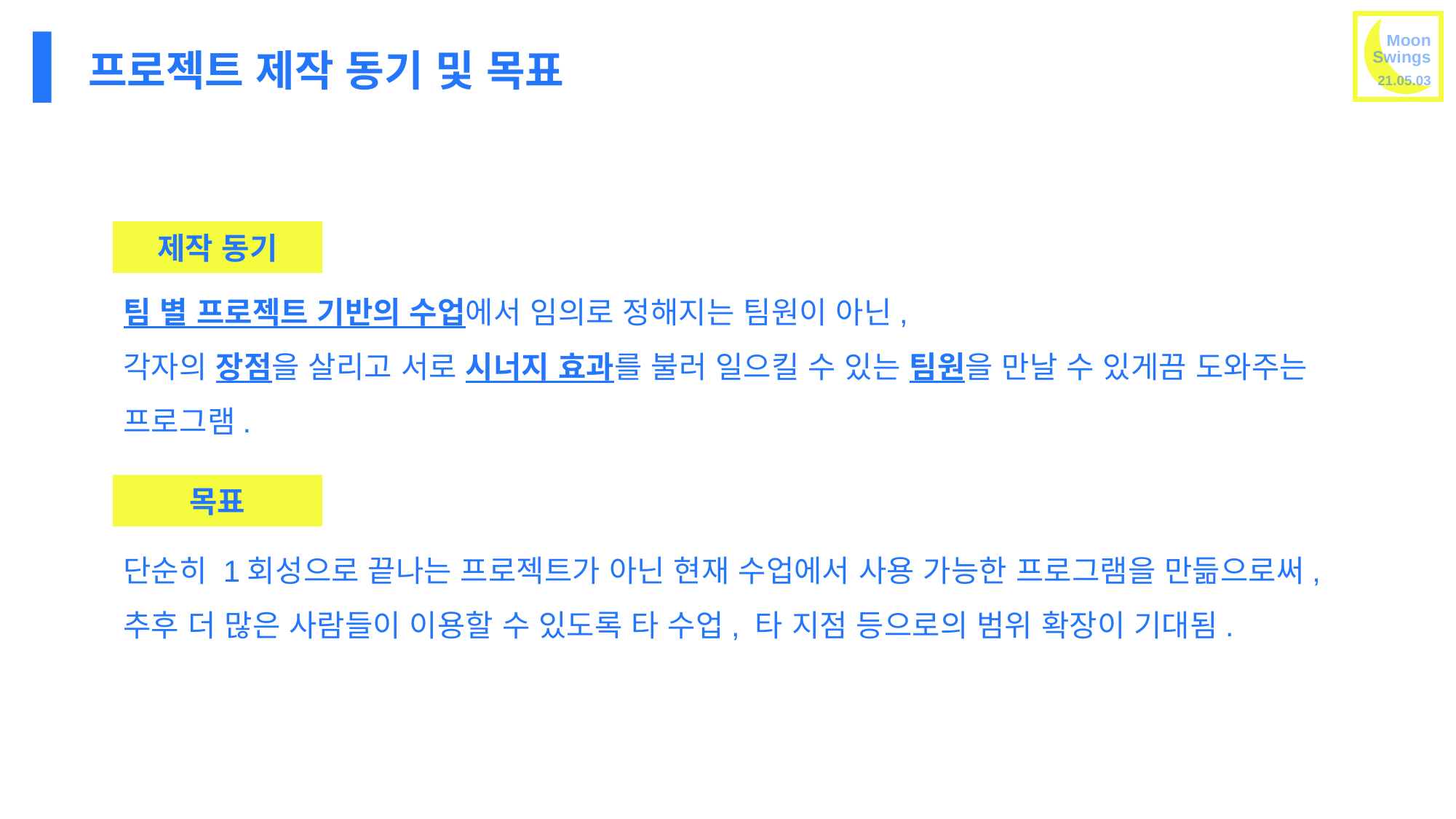

# 프로젝트 제작 동기 및 목표
제작 동기
팀 별 프로젝트 기반의 수업에서 임의로 정해지는 팀원이 아닌,
각자의 장점을 살리고 서로 시너지 효과를 불러 일으킬 수 있는 팀원을 만날 수 있게끔 도와주는 프로그램.
목표
단순히 1회성으로 끝나는 프로젝트가 아닌 현재 수업에서 사용 가능한 프로그램을 만듦으로써,
추후 더 많은 사람들이 이용할 수 있도록 타 수업, 타 지점 등으로의 범위 확장이 기대됨.